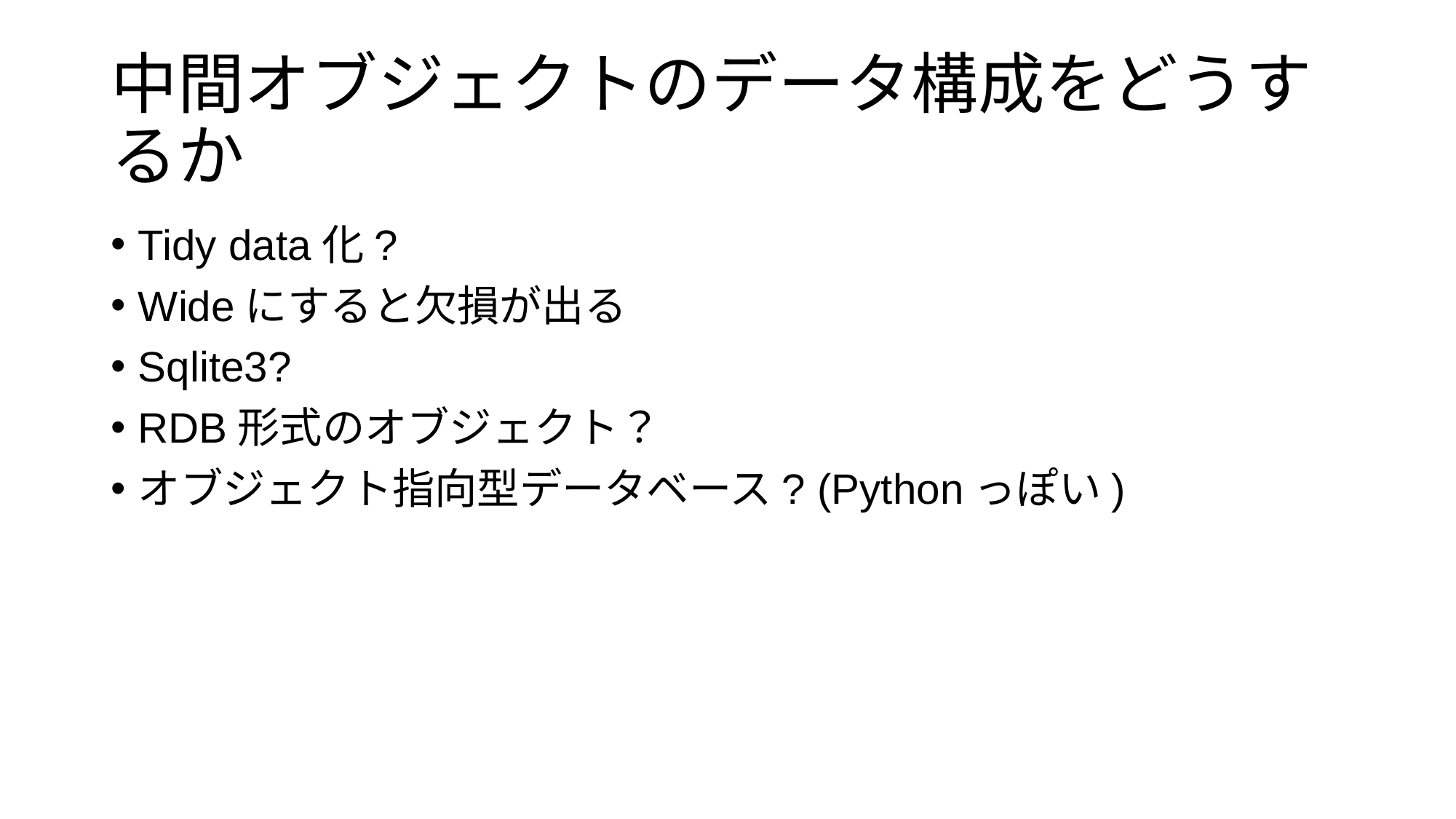

# 中間オブジェクトのデータ構成をどうするか
Tidy data化?
Wideにすると欠損が出る
Sqlite3?
RDB形式のオブジェクト？
オブジェクト指向型データベース? (Pythonっぽい)